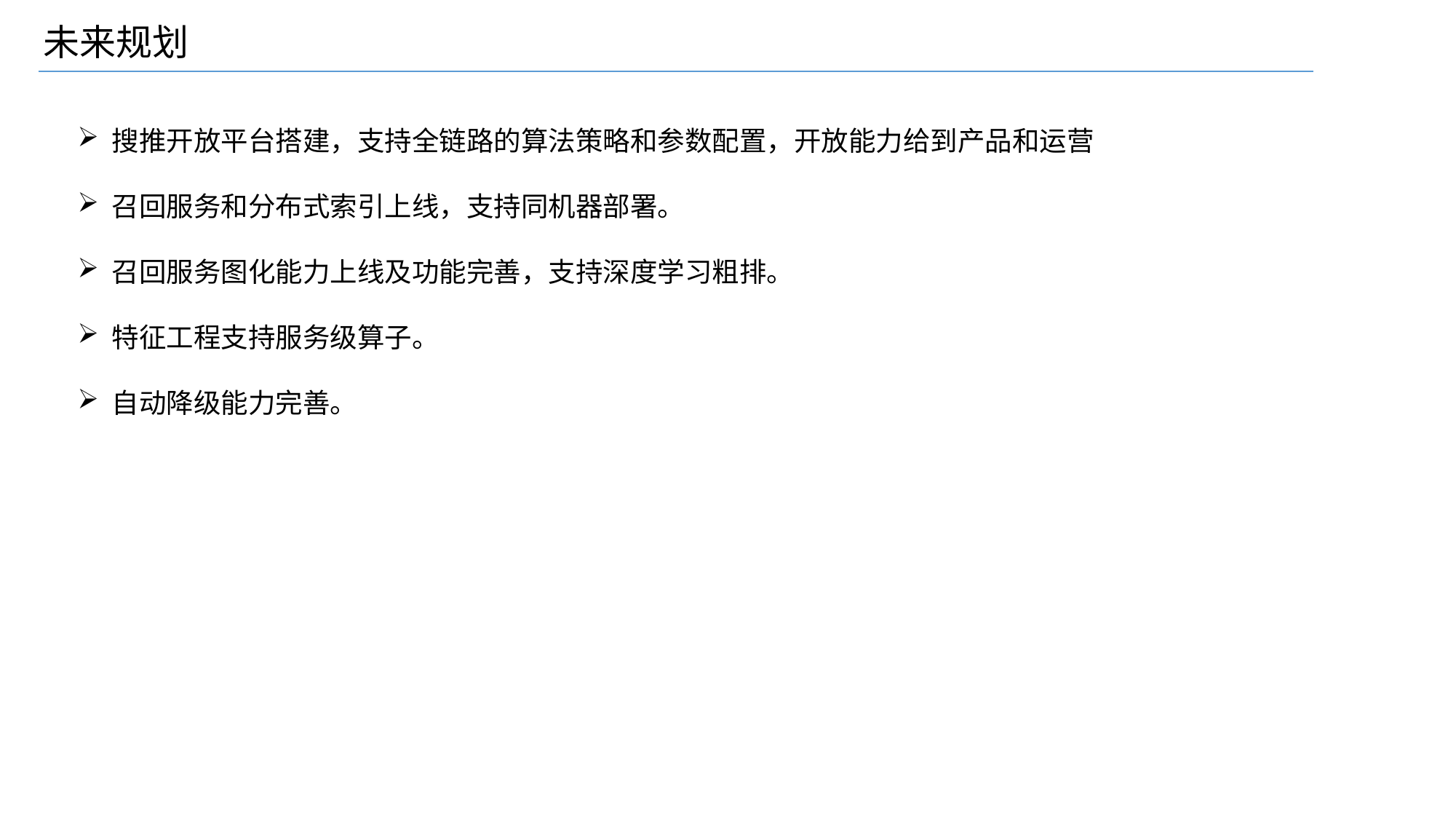

未来规划
搜推开放平台搭建，支持全链路的算法策略和参数配置，开放能力给到产品和运营

召回服务和分布式索引上线，支持同机器部署。

召回服务图化能力上线及功能完善，支持深度学习粗排。

特征工程支持服务级算子。

自动降级能力完善。